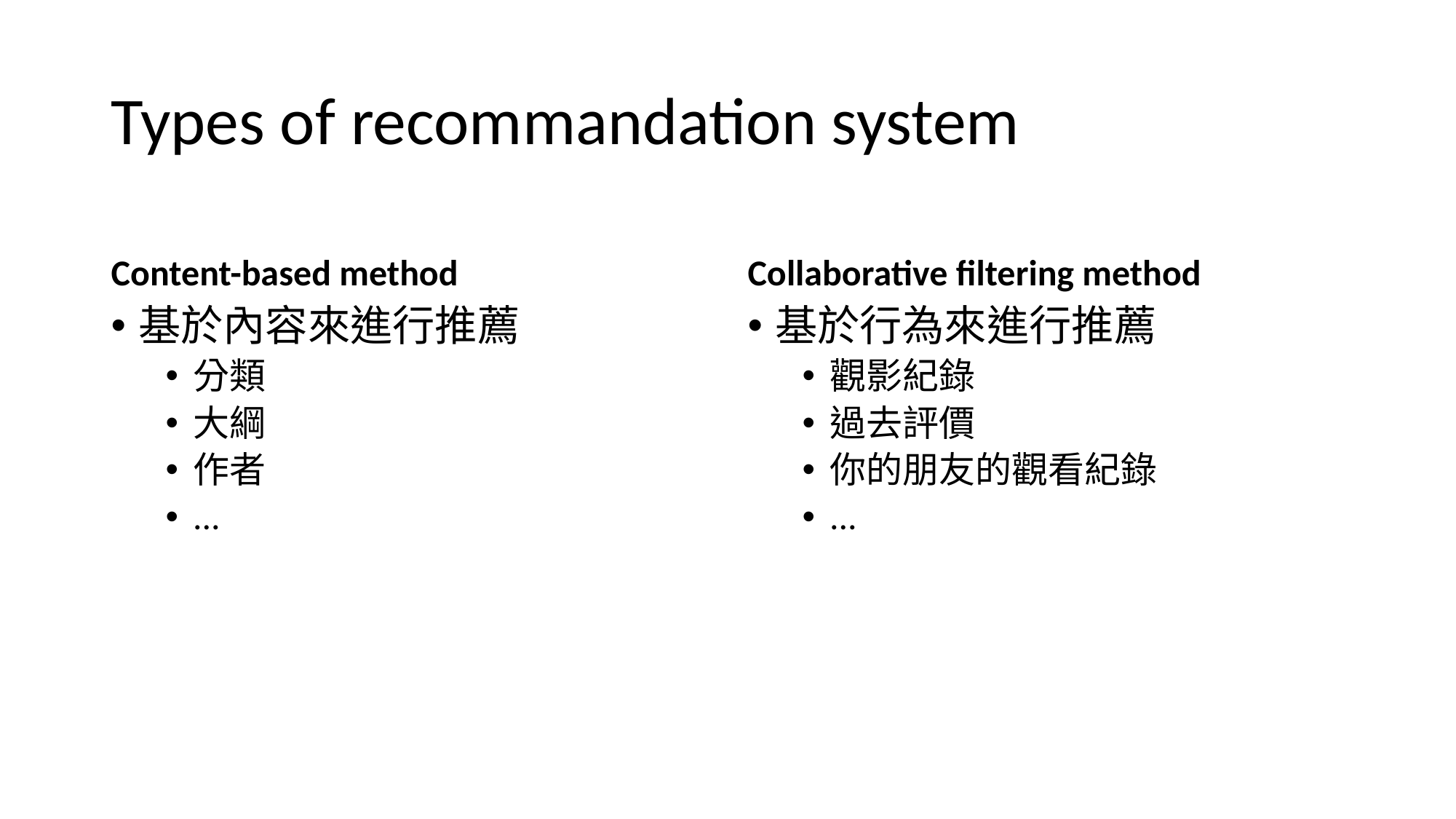

# Types of recommandation system
Content-based method
Collaborative filtering method
基於內容來進行推薦
分類
大綱
作者
...

基於行為來進行推薦
觀影紀錄
過去評價
你的朋友的觀看紀錄
...